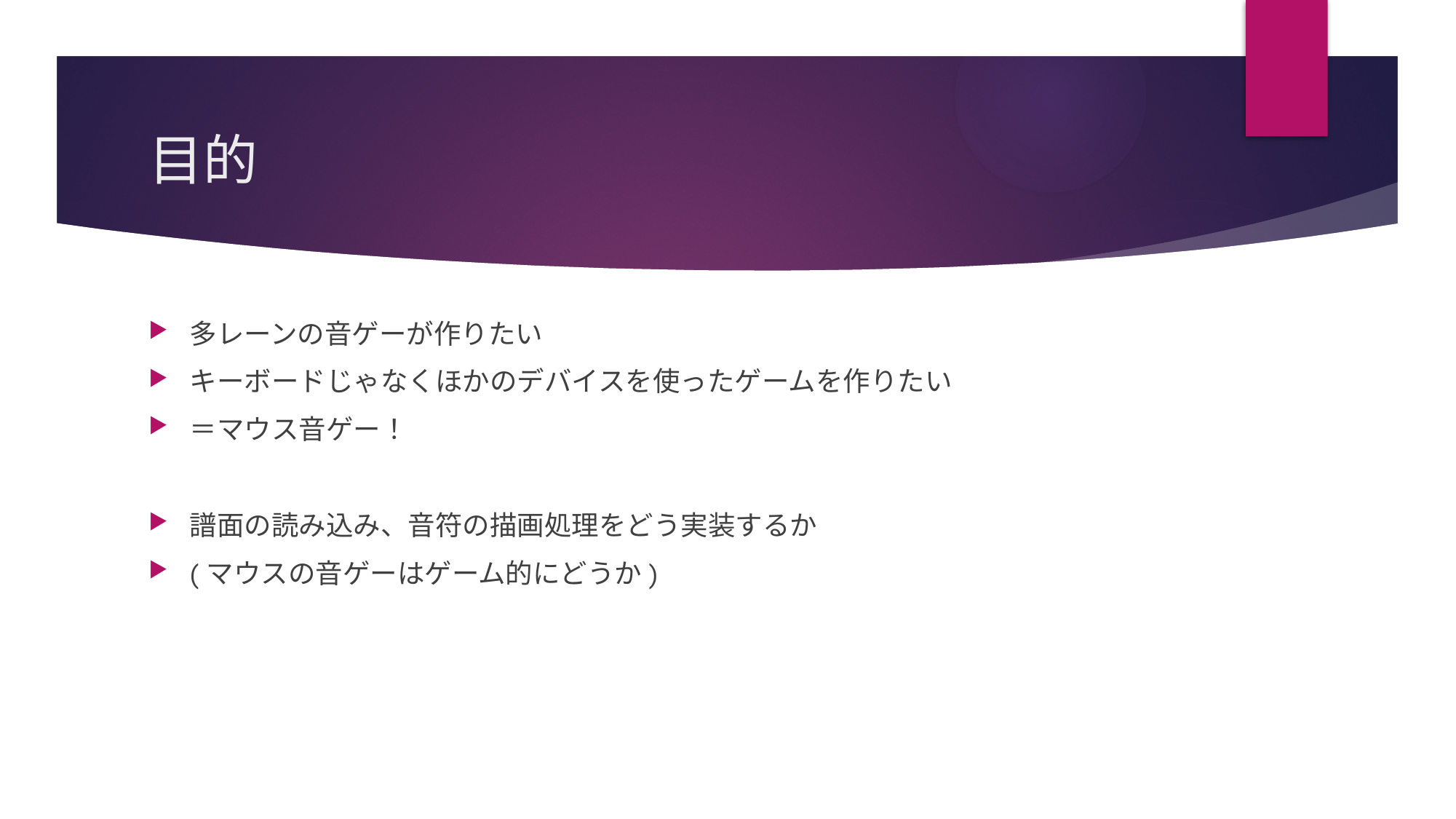

# 目的
多レーンの音ゲーが作りたい
キーボードじゃなくほかのデバイスを使ったゲームを作りたい
＝マウス音ゲー！

譜面の読み込み、音符の描画処理をどう実装するか
(マウスの音ゲーはゲーム的にどうか)